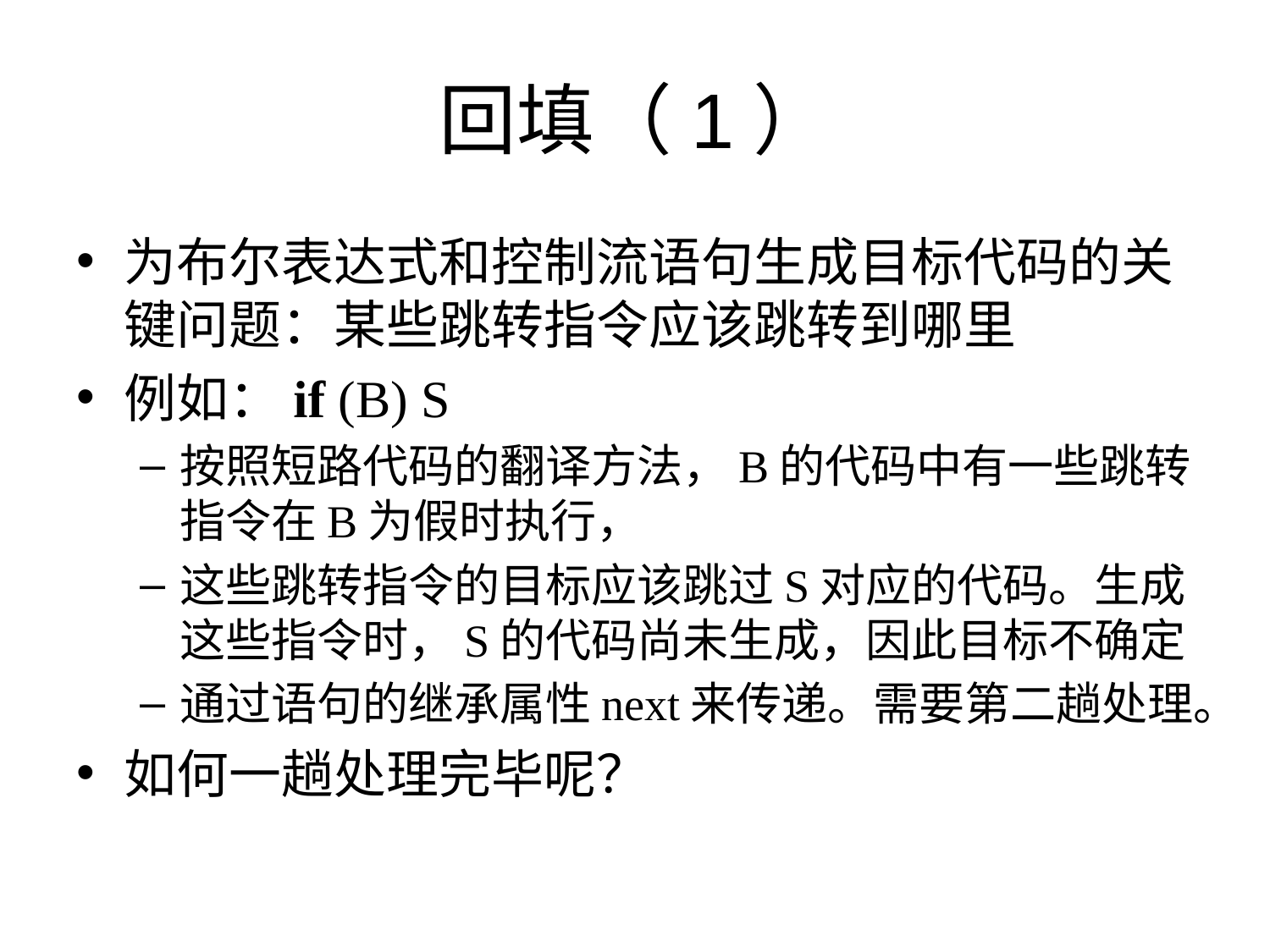

# 回填（1）
为布尔表达式和控制流语句生成目标代码的关键问题：某些跳转指令应该跳转到哪里
例如：if (B) S
按照短路代码的翻译方法，B的代码中有一些跳转指令在B为假时执行，
这些跳转指令的目标应该跳过S对应的代码。生成这些指令时，S的代码尚未生成，因此目标不确定
通过语句的继承属性next来传递。需要第二趟处理。
如何一趟处理完毕呢？